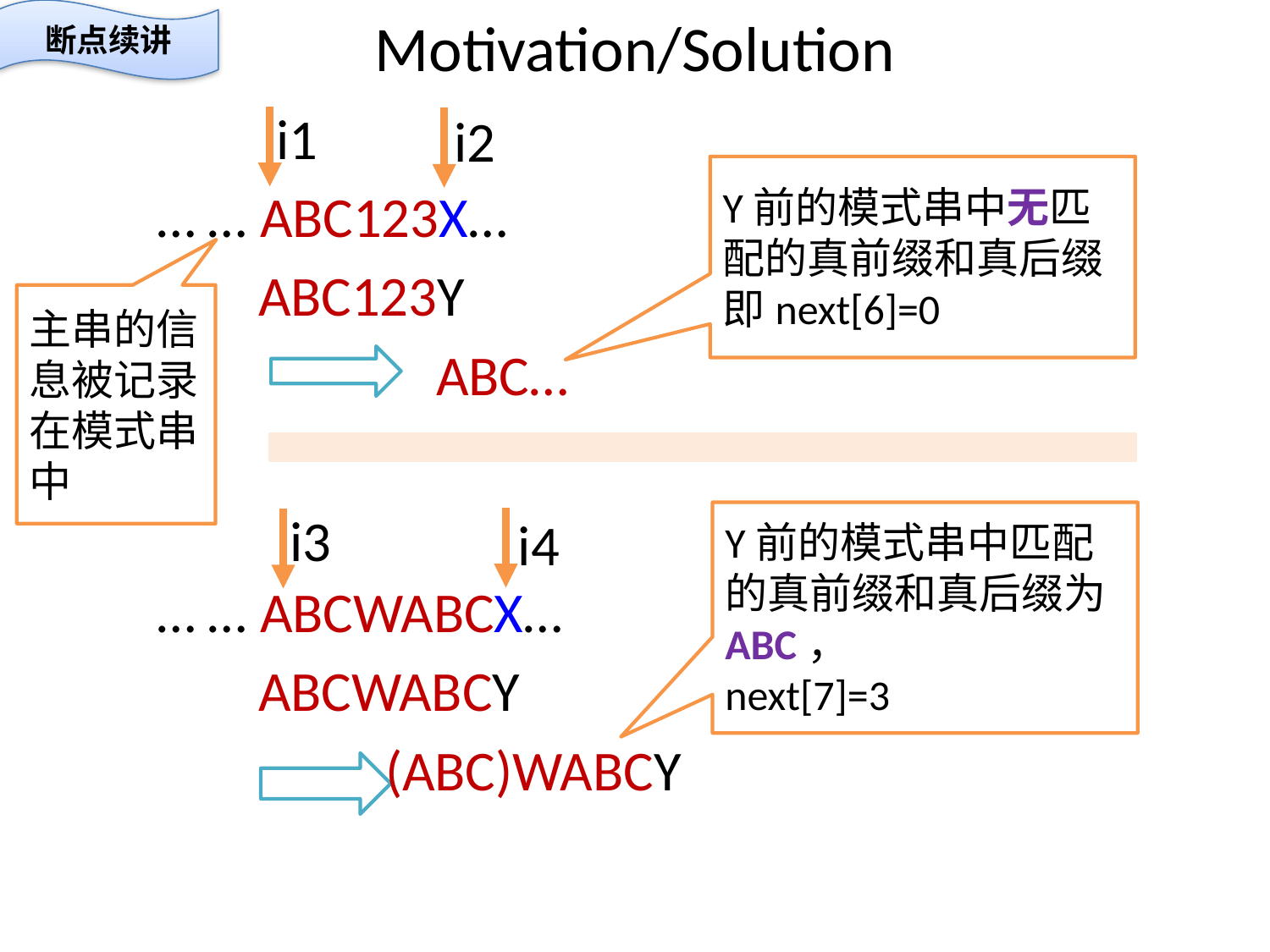

# Motivation/Solution
断点续讲

… … ABC123X…
        ABC123Y
                      ABC…

… … ABCWABCX…
        ABCWABCY
                  (ABC)WABCY

i1
i2
Y前的模式串中无匹配的真前缀和真后缀即next[6]=0
主串的信息被记录在模式串中

i3
Y前的模式串中匹配的真前缀和真后缀为ABC，
next[7]=3
i4

54